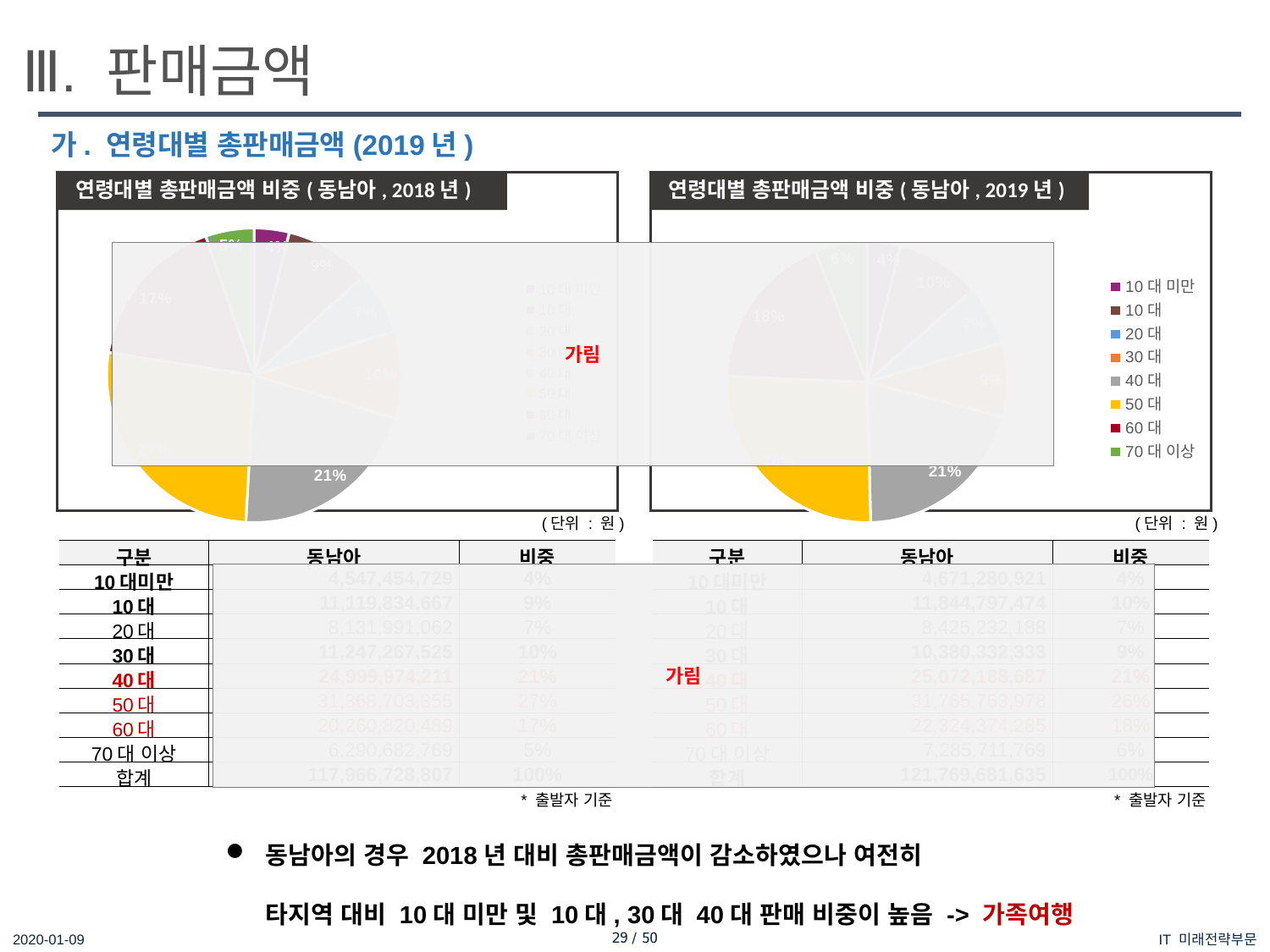

Ⅲ. 판매금액
가. 연령대별 총판매금액(2019년)
연령대별 총판매금액 비중(동남아, 2018년)
연령대별 총판매금액 비중(동남아, 2019년)

연도별 선행예약 추이(20대)
연도별 선행예약 추이(20대)

### Chart

| Category | 동남아 |
|---|---|
| 10대 미만 | 0.03854862108145665 |
| 10대 | 0.09426246518365916 |
| 20대 | 0.06893461524481517 |
| 30대 | 0.09534270924305398 |
| 40대 | 0.2119239421472924 |
| 50대 | 0.2659114453052344 |
| 60대 | 0.17175029513743495 |
| 70대 이상 | 0.05332590665705328 |

### Chart

| Category | 동남아 |
|---|---|
| 10대 미만 | 0.038361609049796054 |
| 10대 | 0.09727213962424844 |
| 20대 | 0.06918990076080114 |
| 30대 | 0.08524562266750974 |
| 40대 | 0.2058984498469244 |
| 50대 | 0.26086759488471584 |
| 60대 | 0.18333278025573282 |
| 70대 이상 | 0.05983190291027158 |
가림
(단위 : 원)
(단위 : 원)
| 구분 | 동남아 | 비중 |
| --- | --- | --- |
| 10대미만 | 4,547,454,729 | 4% |
| 10대 | 11,119,834,667 | 9% |
| 20대 | 8,131,991,062 | 7% |
| 30대 | 11,247,267,525 | 10% |
| 40대 | 24,999,974,211 | 21% |
| 50대 | 31,368,703,355 | 27% |
| 60대 | 20,260,820,489 | 17% |
| 70대 이상 | 6,290,682,769 | 5% |
| 합계 | 117,966,728,807 | 100% |
| 구분 | 동남아 | 비중 |
| --- | --- | --- |
| 10대미만 | 4,671,280,921 | 4% |
| 10대 | 11,844,797,474 | 10% |
| 20대 | 8,425,232,188 | 7% |
| 30대 | 10,380,332,333 | 9% |
| 40대 | 25,072,188,687 | 21% |
| 50대 | 31,765,763,978 | 26% |
| 60대 | 22,324,374,285 | 18% |
| 70대 이상 | 7,285,711,769 | 6% |
| 합계 | 121,769,681,635 | 100% |
가림
* 출발자 기준
* 출발자 기준
동남아의 경우 2018년 대비 총판매금액이 감소하였으나 여전히
타지역 대비 10대 미만 및 10대, 30대 40대 판매 비중이 높음 -> 가족여행
29 / 50
IT 미래전략부문
2020-01-09